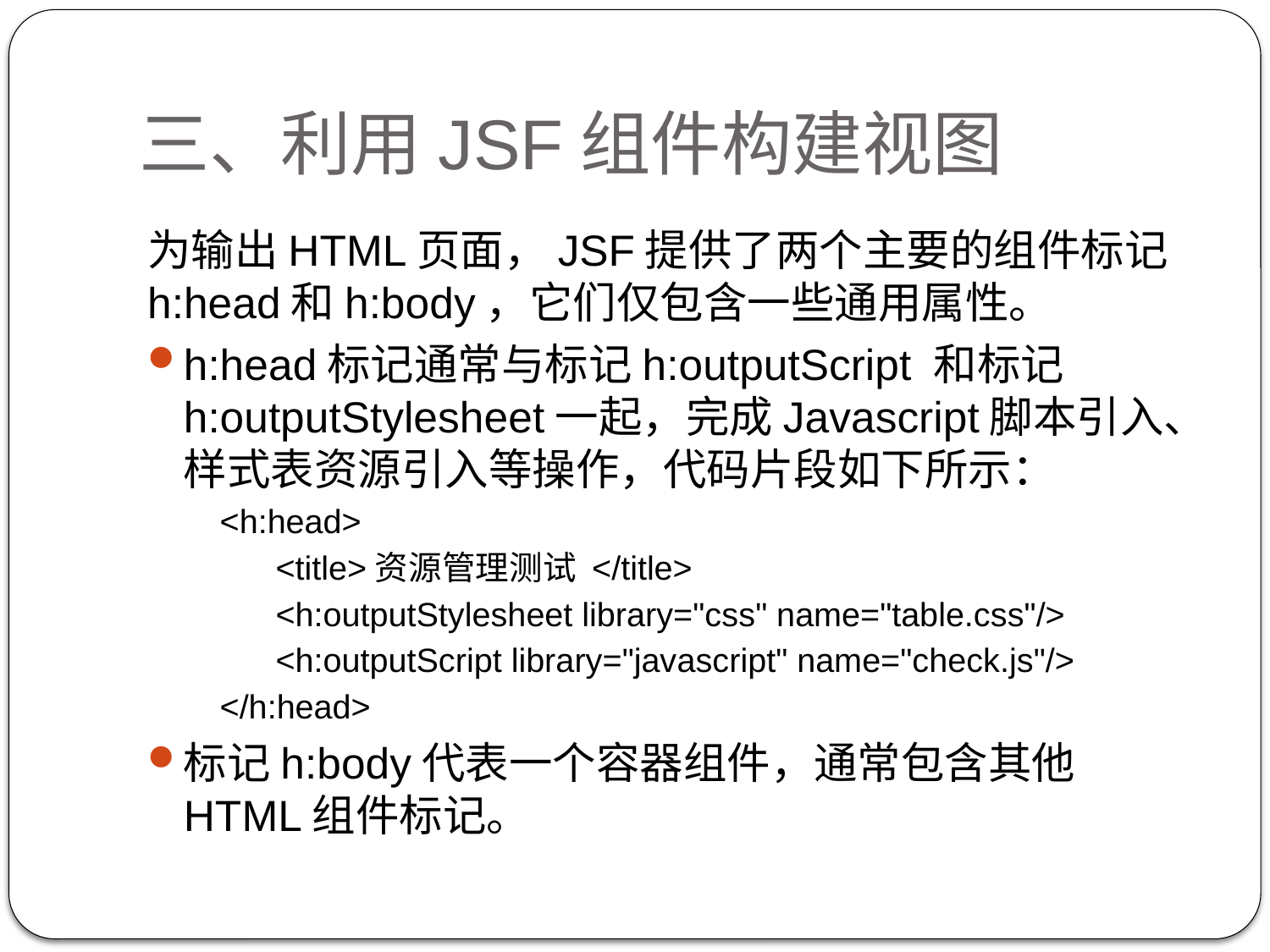

# 三、利用JSF组件构建视图
为输出HTML页面，JSF提供了两个主要的组件标记h:head和h:body，它们仅包含一些通用属性。
h:head标记通常与标记h:outputScript 和标记h:outputStylesheet一起，完成Javascript脚本引入、样式表资源引入等操作，代码片段如下所示：
<h:head>
      <title>资源管理测试 </title>
      <h:outputStylesheet library="css" name="table.css"/>
      <h:outputScript library="javascript" name="check.js"/>
</h:head>
标记h:body代表一个容器组件，通常包含其他HTML组件标记。